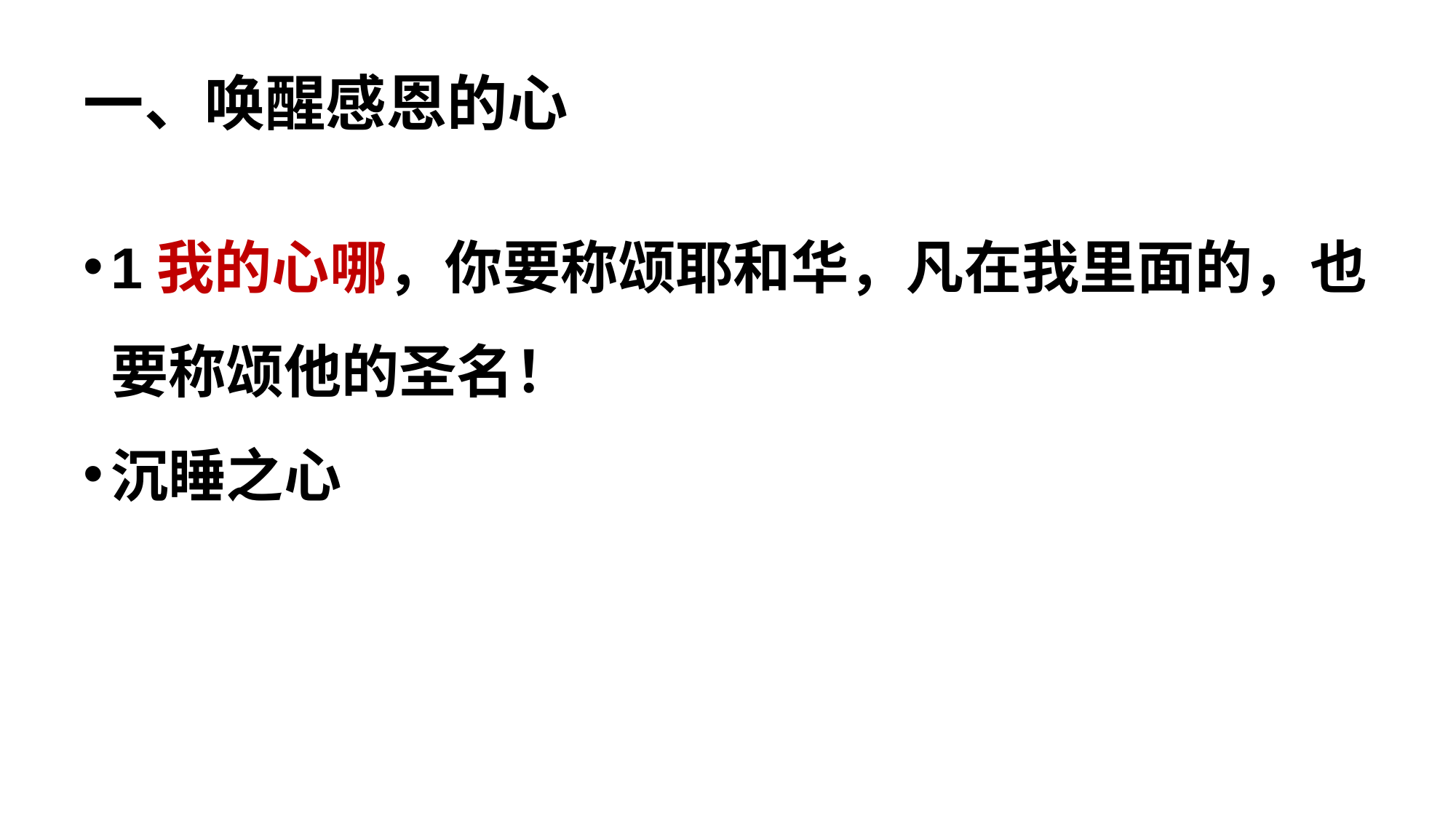

# 一、唤醒感恩的心
1我的心哪，你要称颂耶和华，凡在我里面的，也要称颂他的圣名！
沉睡之心